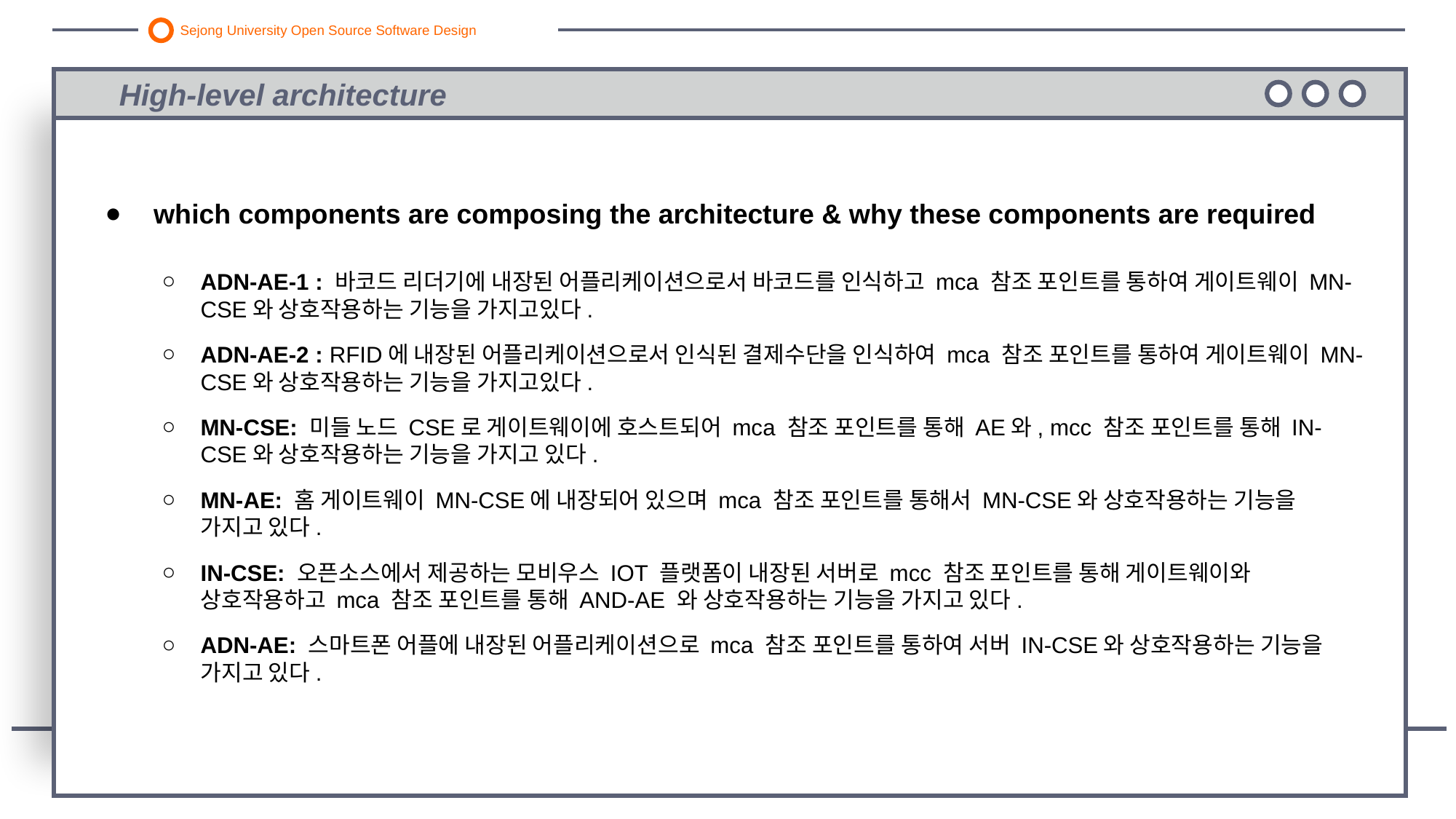

Sejong University Open Source Software Design

High-level architecture

 which components are composing the architecture & why these components are required

ADN-AE-1 : 바코드 리더기에 내장된 어플리케이션으로서 바코드를 인식하고 mca 참조 포인트를 통하여 게이트웨이 MN-CSE와 상호작용하는 기능을 가지고있다.
ADN-AE-2 : RFID에 내장된 어플리케이션으로서 인식된 결제수단을 인식하여 mca 참조 포인트를 통하여 게이트웨이 MN-CSE와 상호작용하는 기능을 가지고있다.
MN-CSE: 미들 노드 CSE로 게이트웨이에 호스트되어 mca 참조 포인트를 통해 AE와, mcc 참조 포인트를 통해 IN-CSE와 상호작용하는 기능을 가지고 있다.
MN-AE: 홈 게이트웨이 MN-CSE에 내장되어 있으며 mca 참조 포인트를 통해서 MN-CSE와 상호작용하는 기능을 가지고 있다.
IN-CSE: 오픈소스에서 제공하는 모비우스 IOT 플랫폼이 내장된 서버로 mcc 참조 포인트를 통해 게이트웨이와 상호작용하고 mca 참조 포인트를 통해 AND-AE 와 상호작용하는 기능을 가지고 있다.
ADN-AE: 스마트폰 어플에 내장된 어플리케이션으로 mca 참조 포인트를 통하여 서버 IN-CSE와 상호작용하는 기능을 가지고 있다.